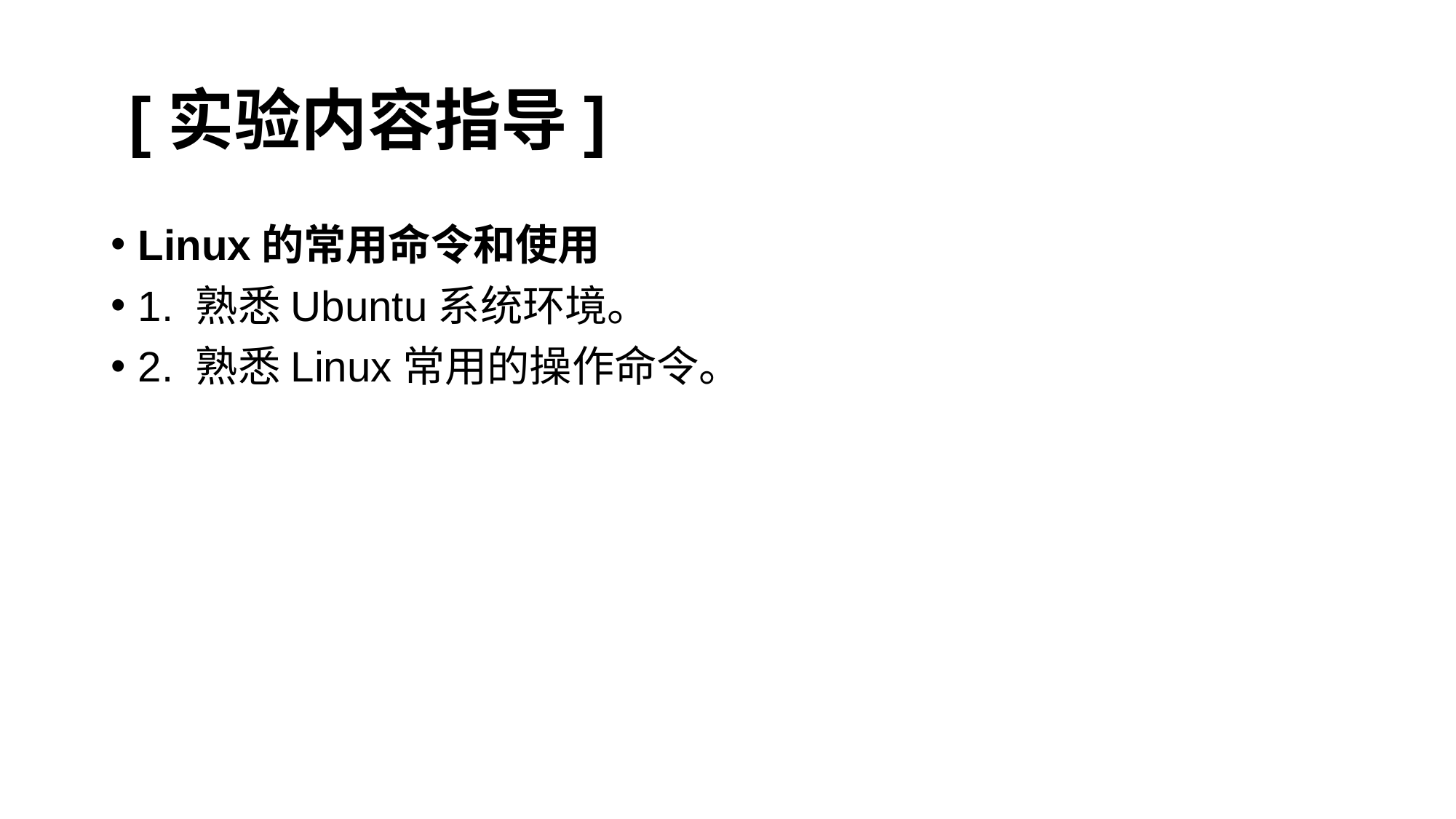

# [实验内容指导]
Linux的常用命令和使用
1. 熟悉Ubuntu系统环境。
2. 熟悉Linux常用的操作命令。